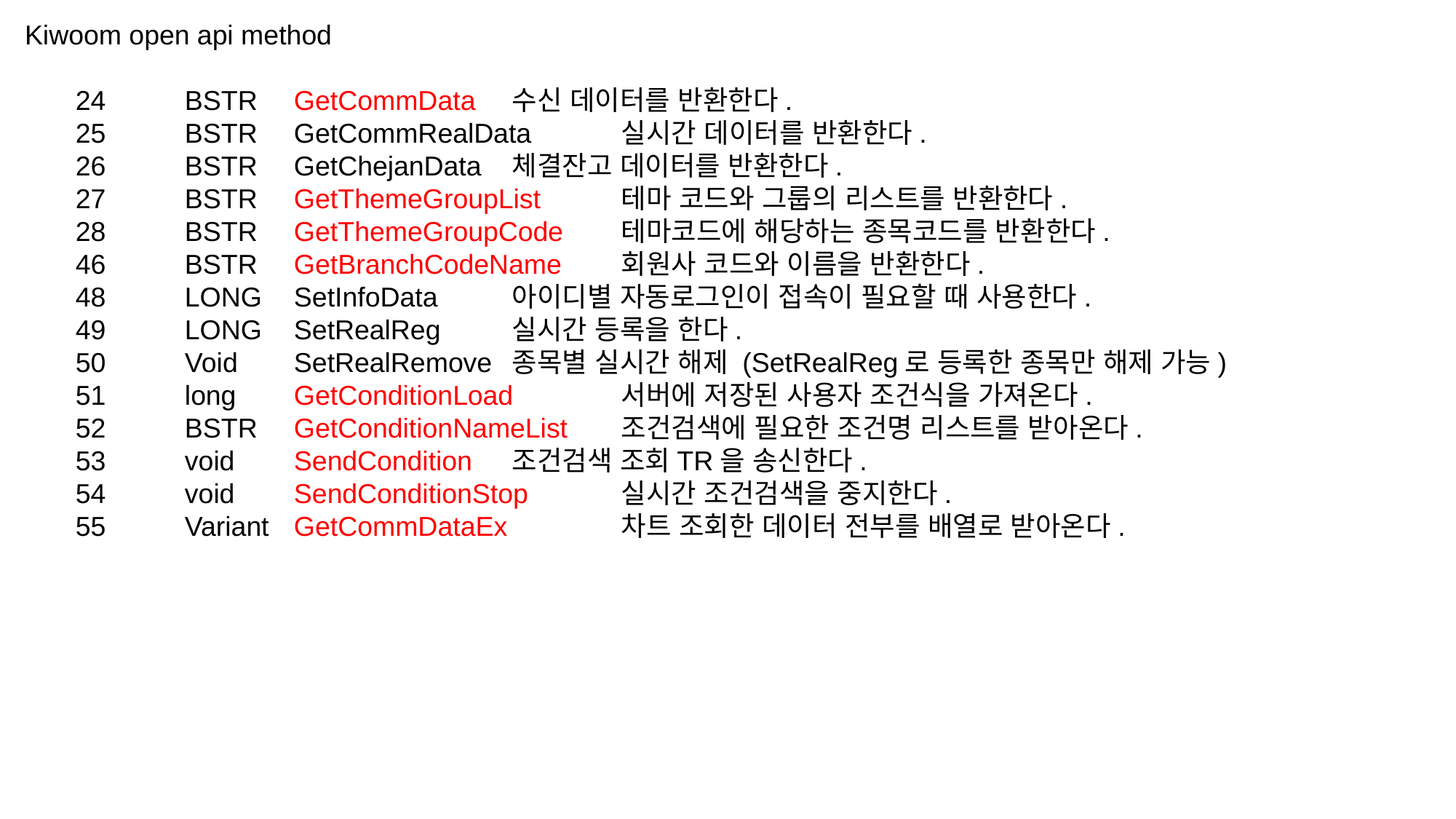

Kiwoom open api method
24 	BSTR 	GetCommData 	수신 데이터를 반환한다.
25 	BSTR 	GetCommRealData 	실시간 데이터를 반환한다.
26 	BSTR 	GetChejanData 	체결잔고 데이터를 반환한다.
27 	BSTR 	GetThemeGroupList 	테마 코드와 그룹의 리스트를 반환한다.
28 	BSTR 	GetThemeGroupCode 	테마코드에 해당하는 종목코드를 반환한다.
46 	BSTR 	GetBranchCodeName 	회원사 코드와 이름을 반환한다.
48 	LONG 	SetInfoData 	아이디별 자동로그인이 접속이 필요할 때 사용한다.
49 	LONG 	SetRealReg 	실시간 등록을 한다.
50 	Void 	SetRealRemove 	종목별 실시간 해제 (SetRealReg로 등록한 종목만 해제 가능)
51 	long 	GetConditionLoad 	서버에 저장된 사용자 조건식을 가져온다.
52 	BSTR 	GetConditionNameList 	조건검색에 필요한 조건명 리스트를 받아온다.
53 	void 	SendCondition 	조건검색 조회TR을 송신한다.
54 	void 	SendConditionStop 	실시간 조건검색을 중지한다.
55 	Variant 	GetCommDataEx 	차트 조회한 데이터 전부를 배열로 받아온다.